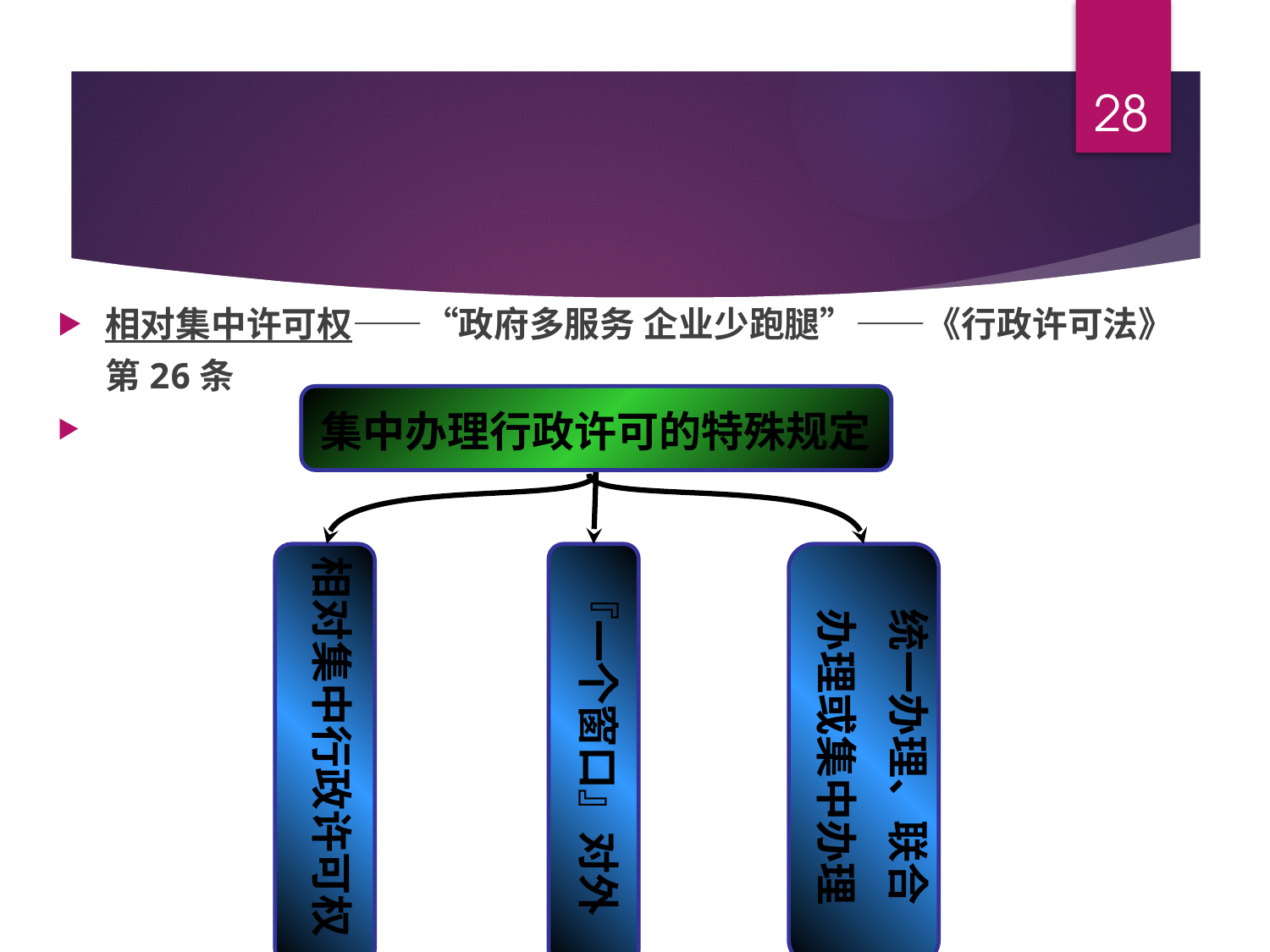

28
#
相对集中许可权——“政府多服务 企业少跑腿”——《行政许可法》第26条

集中办理行政许可的特殊规定

相对集中行政许可权

『一个窗口』对外

统一办理、联合
办理或集中办理